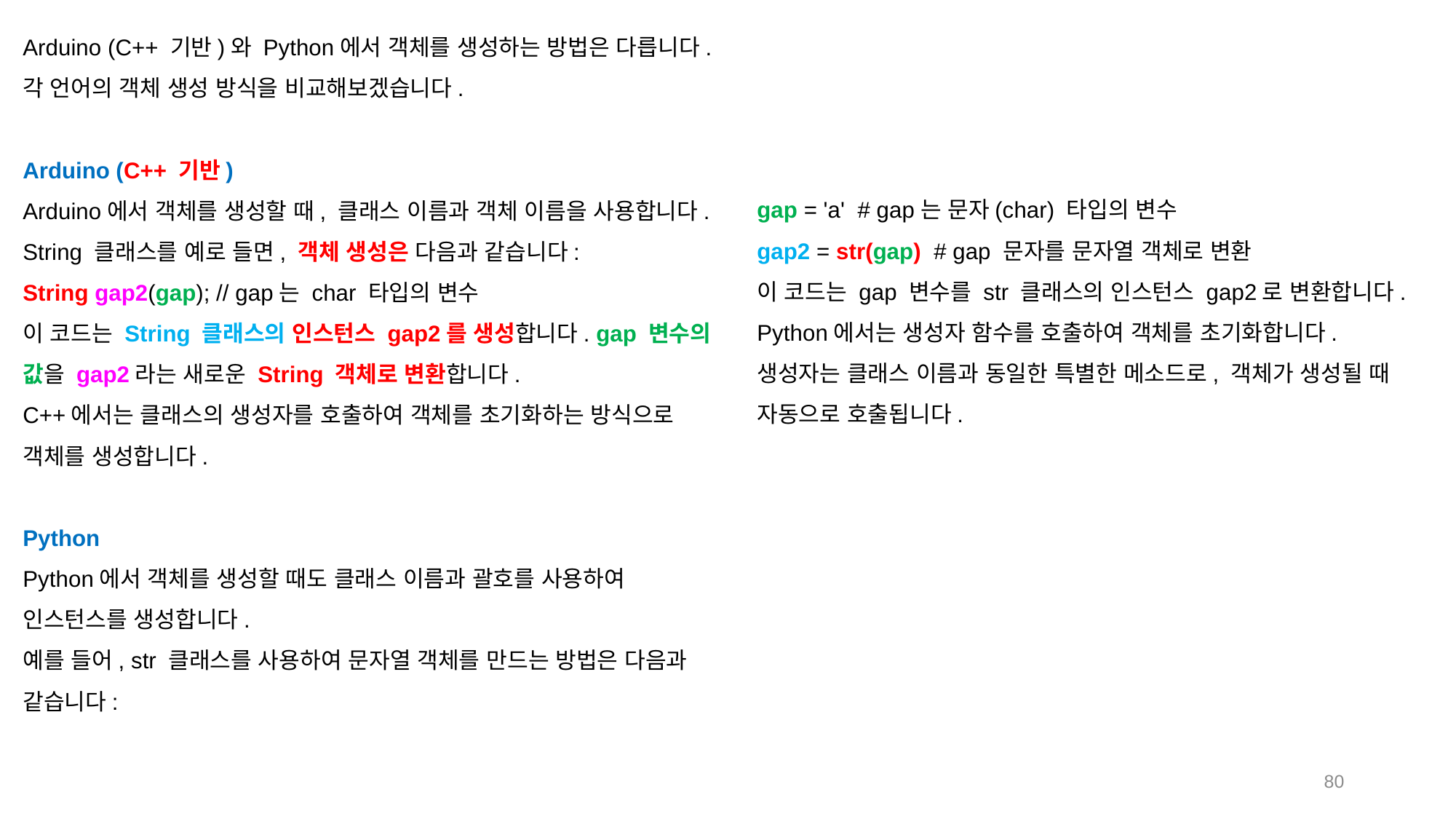

Arduino (C++ 기반)와 Python에서 객체를 생성하는 방법은 다릅니다. 각 언어의 객체 생성 방식을 비교해보겠습니다.

Arduino (C++ 기반)
Arduino에서 객체를 생성할 때, 클래스 이름과 객체 이름을 사용합니다.
String 클래스를 예로 들면, 객체 생성은 다음과 같습니다:
String gap2(gap); // gap는 char 타입의 변수
이 코드는 String 클래스의 인스턴스 gap2를 생성합니다. gap 변수의 값을 gap2라는 새로운 String 객체로 변환합니다.
C++에서는 클래스의 생성자를 호출하여 객체를 초기화하는 방식으로 객체를 생성합니다.

Python
Python에서 객체를 생성할 때도 클래스 이름과 괄호를 사용하여 인스턴스를 생성합니다.
예를 들어, str 클래스를 사용하여 문자열 객체를 만드는 방법은 다음과 같습니다:

gap = 'a'  # gap는 문자(char) 타입의 변수
gap2 = str(gap)  # gap 문자를 문자열 객체로 변환
이 코드는 gap 변수를 str 클래스의 인스턴스 gap2로 변환합니다.
Python에서는 생성자 함수를 호출하여 객체를 초기화합니다.
생성자는 클래스 이름과 동일한 특별한 메소드로, 객체가 생성될 때 자동으로 호출됩니다.
80